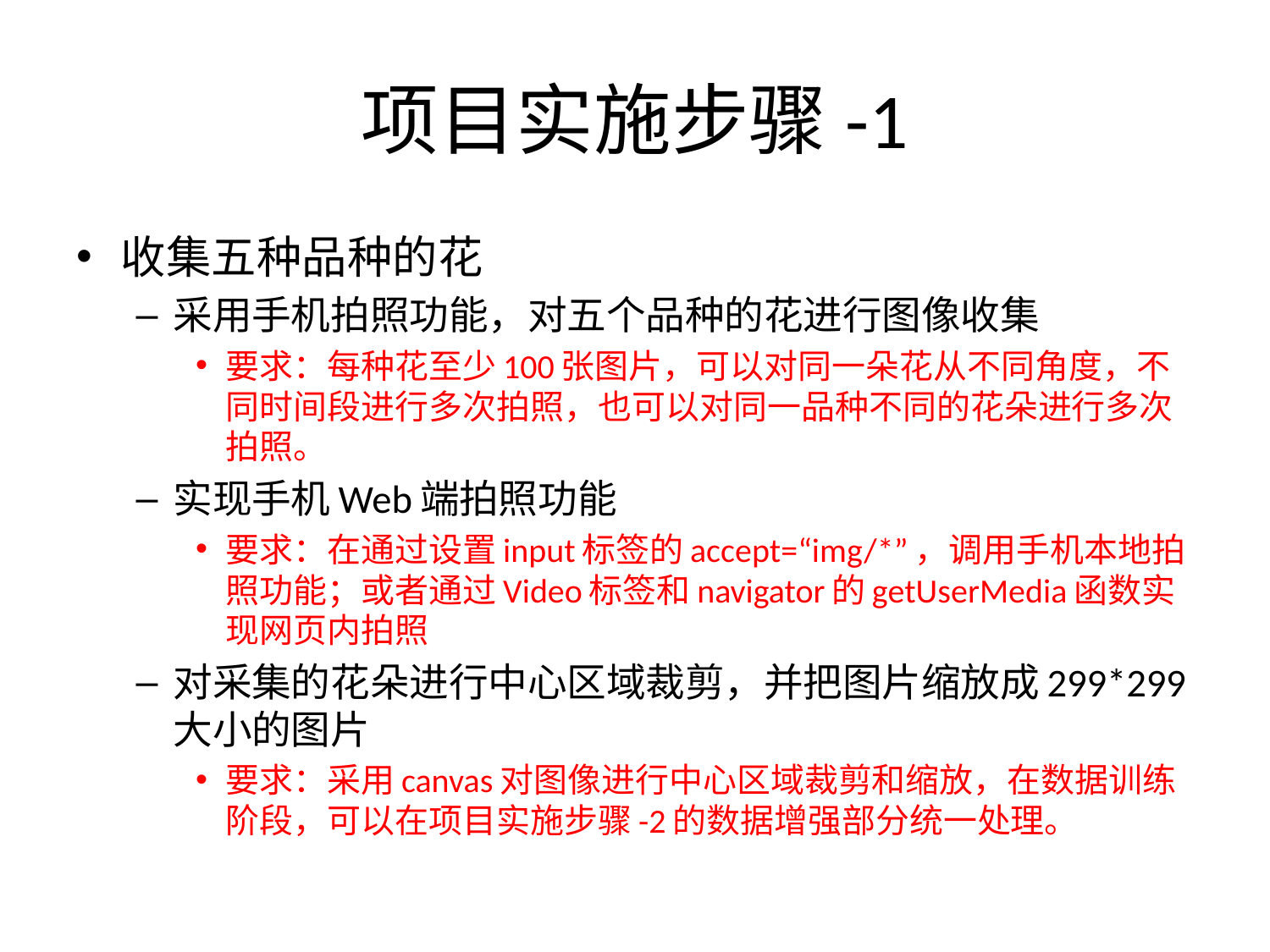

# 项目实施步骤-1
收集五种品种的花
采用手机拍照功能，对五个品种的花进行图像收集
要求：每种花至少100张图片，可以对同一朵花从不同角度，不同时间段进行多次拍照，也可以对同一品种不同的花朵进行多次拍照。
实现手机Web端拍照功能
要求：在通过设置input标签的accept=“img/*”，调用手机本地拍照功能；或者通过Video标签和navigator的getUserMedia函数实现网页内拍照
对采集的花朵进行中心区域裁剪，并把图片缩放成299*299大小的图片
要求：采用canvas对图像进行中心区域裁剪和缩放，在数据训练阶段，可以在项目实施步骤-2的数据增强部分统一处理。